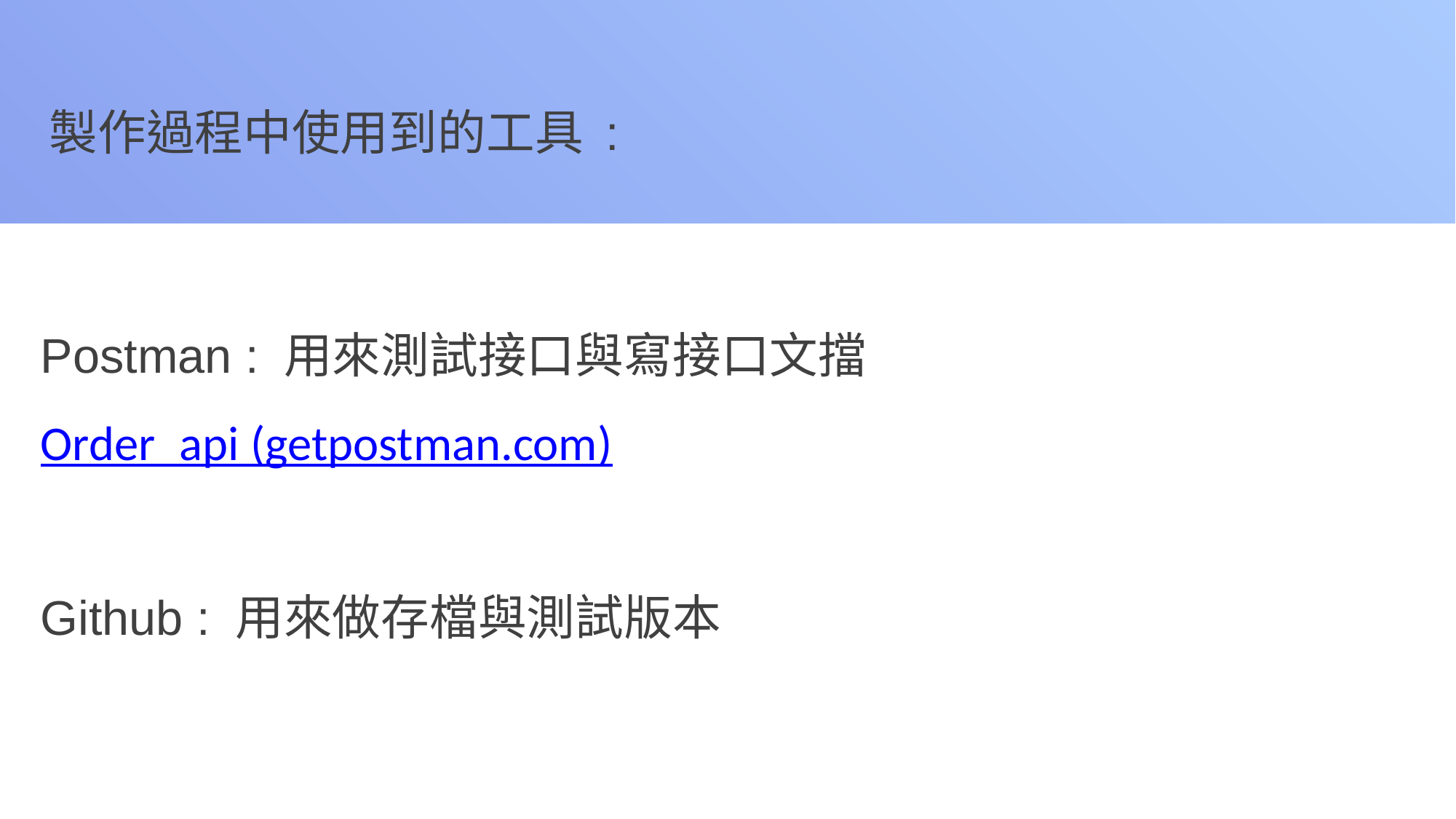

製作過程中使用到的工具 :
Postman : 用來測試接口與寫接口文擋
Order_api (getpostman.com)

Github : 用來做存檔與測試版本